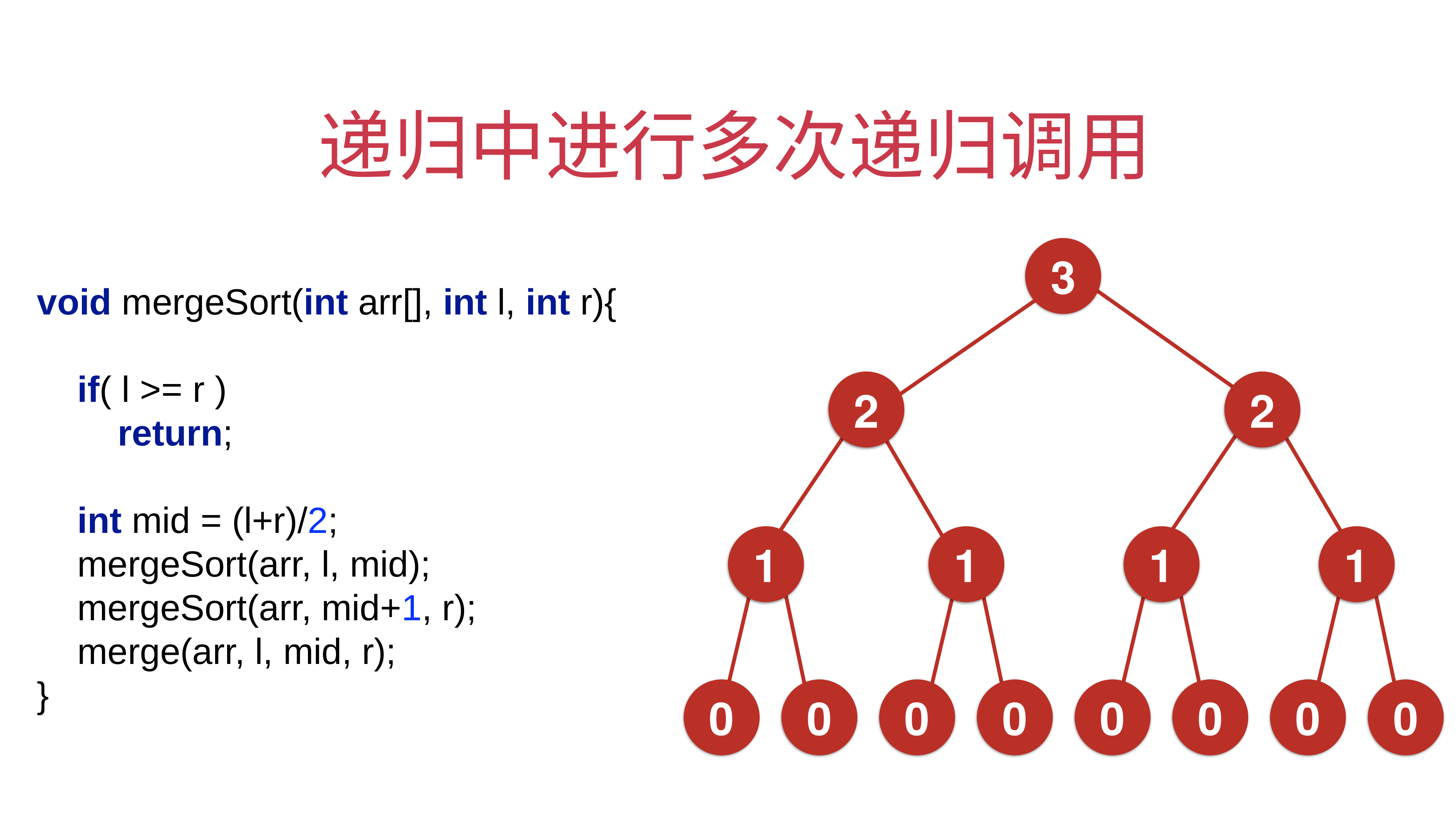

# 递归中进行多次递归调用
3

2
2

1
1
1
1

0
0
0
0
0
0
0
0
void mergeSort(int arr[], int l, int r){
    if( l >= r )
        return;
    int mid = (l+r)/2;
    mergeSort(arr, l, mid);
    mergeSort(arr, mid+1, r);
    merge(arr, l, mid, r);
}